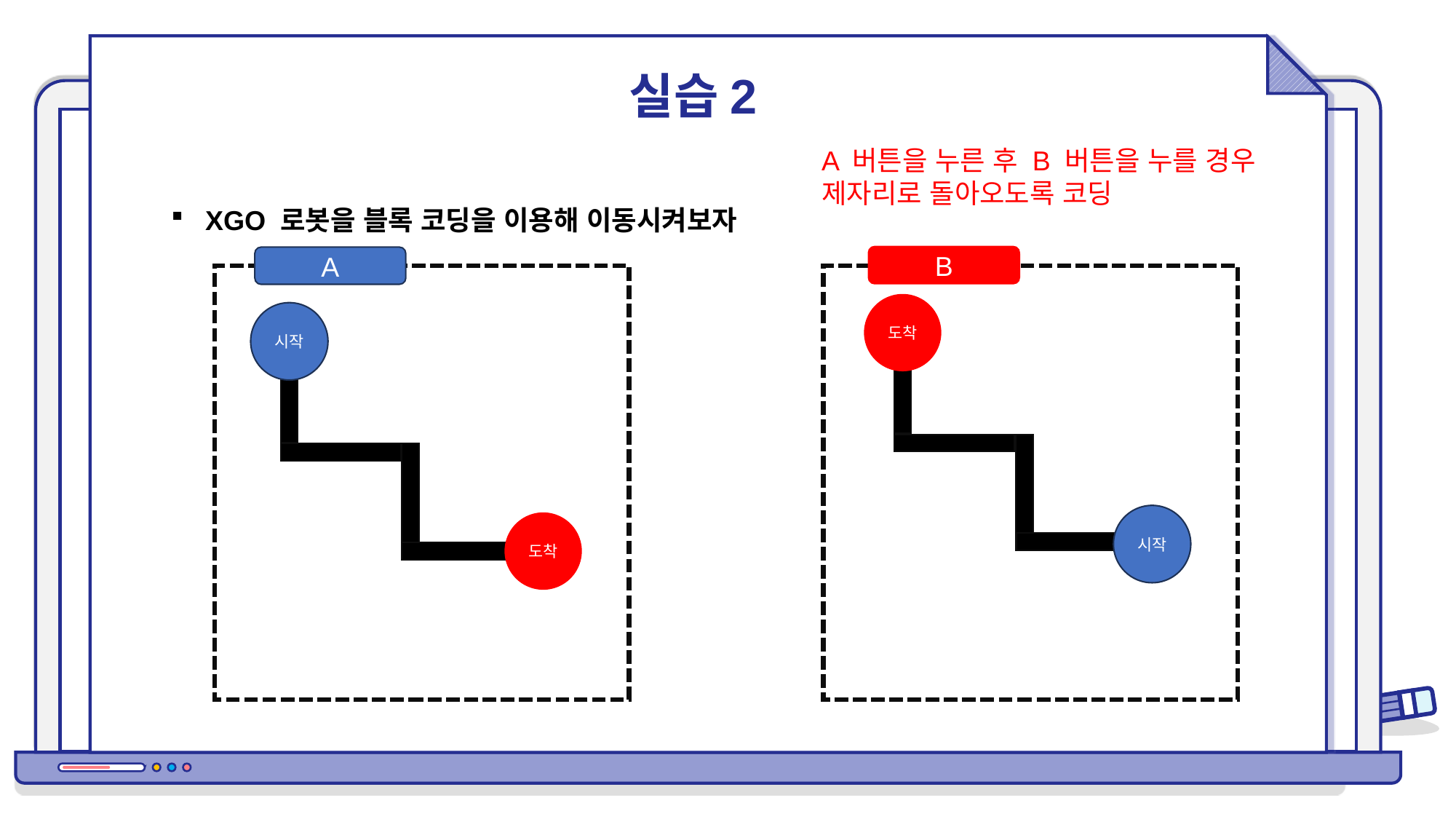

실습2

A 버튼을 누른 후 B 버튼을 누를 경우 제자리로 돌아오도록 코딩
XGO 로봇을 블록 코딩을 이용해 이동시켜보자
B
A

도착
시작

시작
도착